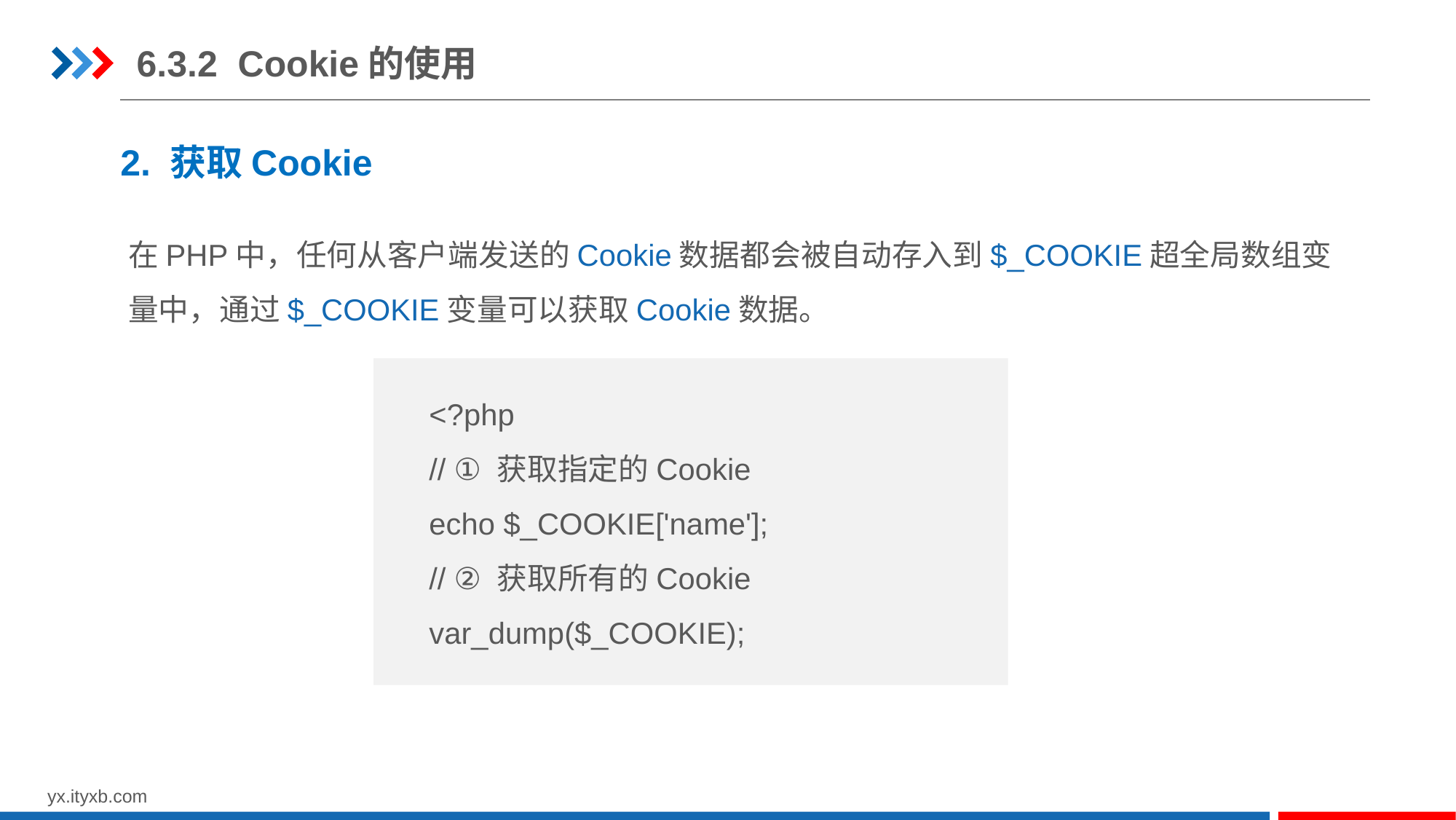

6.3.2  Cookie的使用
2. 获取Cookie
在PHP中，任何从客户端发送的Cookie数据都会被自动存入到$_COOKIE超全局数组变量中，通过$_COOKIE变量可以获取Cookie数据。

<?php
// ① 获取指定的Cookie
echo $_COOKIE['name'];
// ② 获取所有的Cookie
var_dump($_COOKIE);